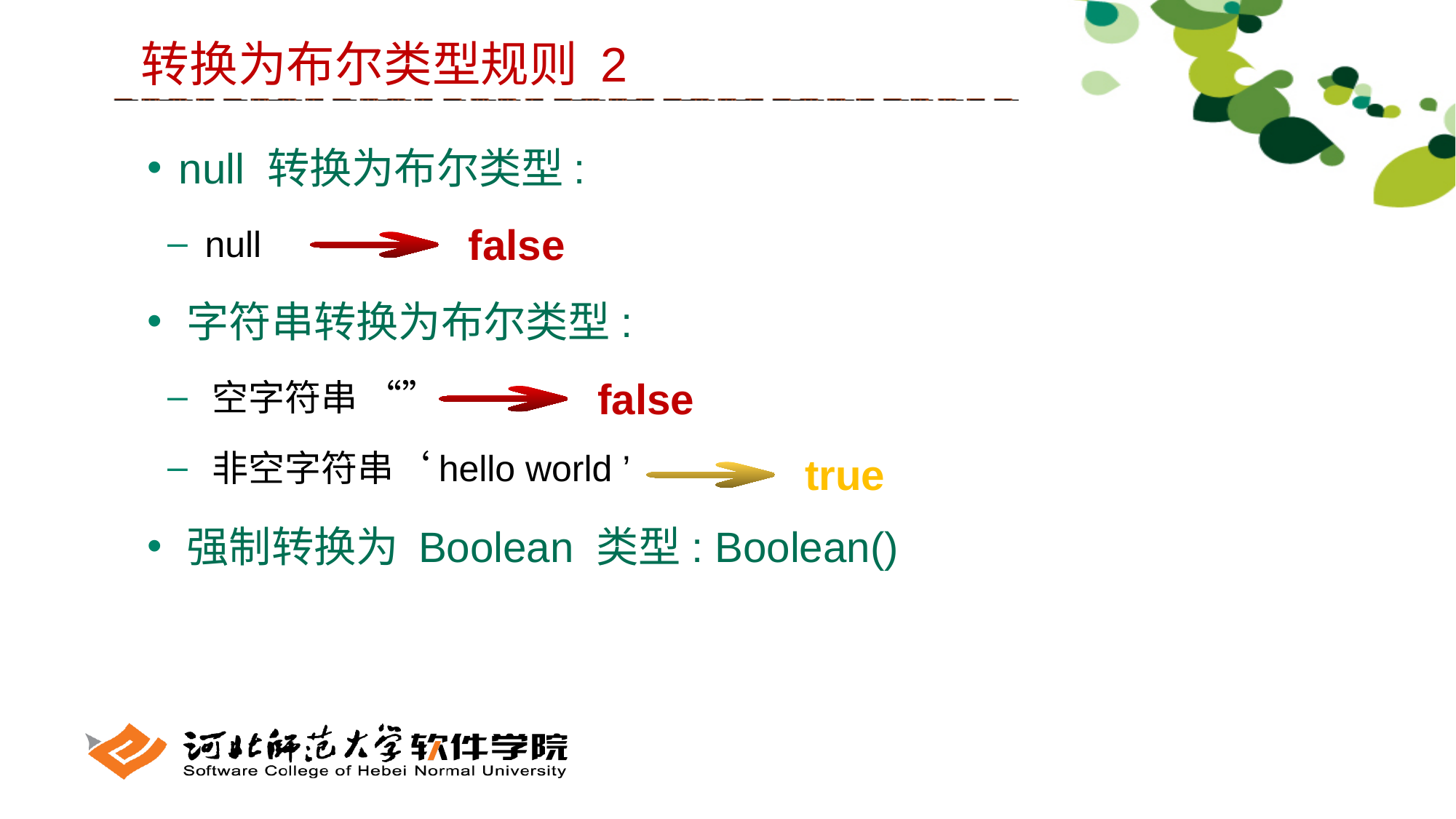

转换为布尔类型规则 2
 null 转换为布尔类型:
 null
 字符串转换为布尔类型:
 空字符串 “”
 非空字符串‘hello world ’
 强制转换为 Boolean 类型: Boolean()

false

false

true